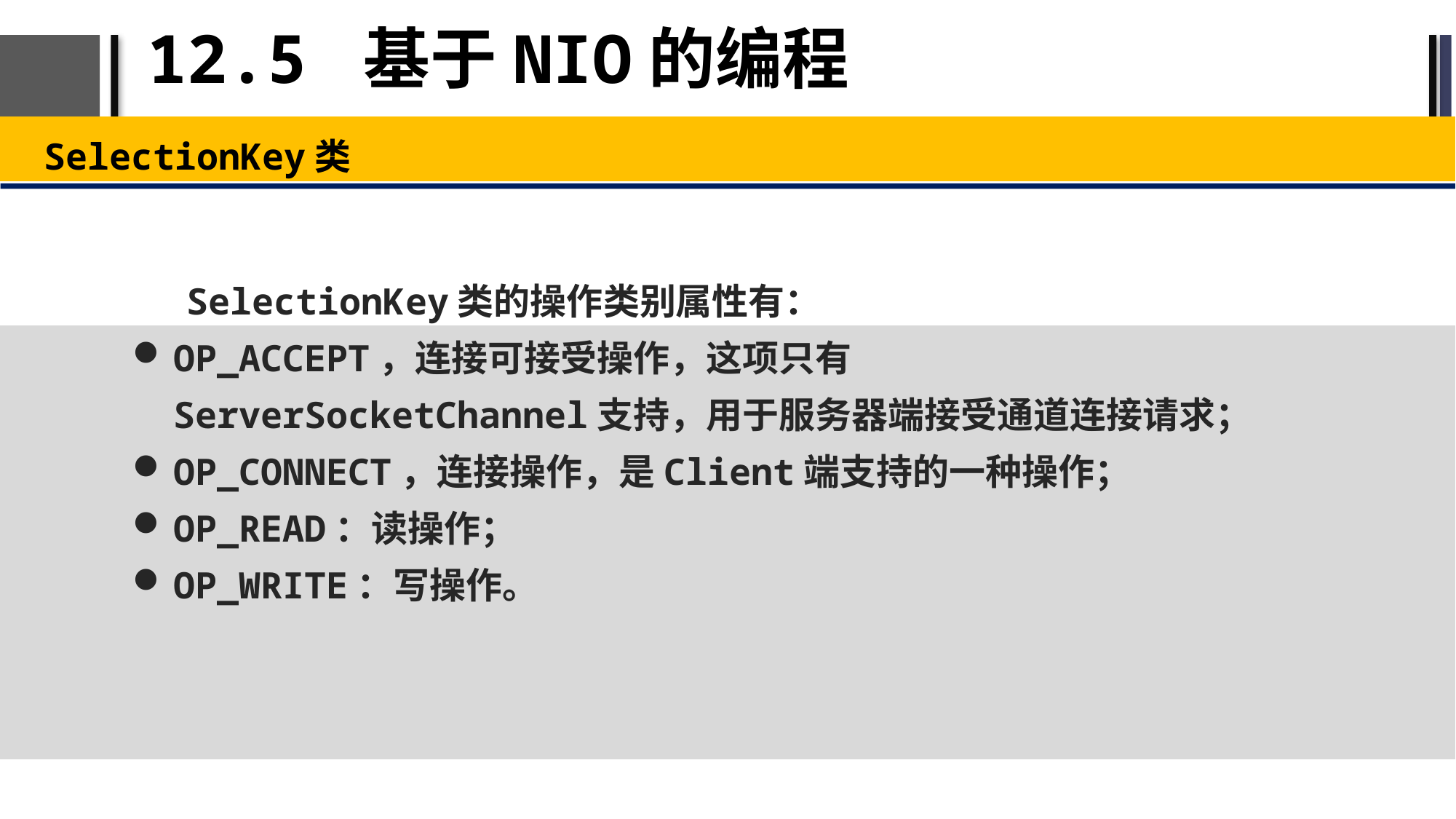

# 12.5 基于NIO的编程

SelectionKey类

SelectionKey类的操作类别属性有：
OP_ACCEPT，连接可接受操作，这项只有ServerSocketChannel支持，用于服务器端接受通道连接请求；
OP_CONNECT，连接操作，是Client端支持的一种操作；
OP_READ：读操作；
OP_WRITE：写操作。